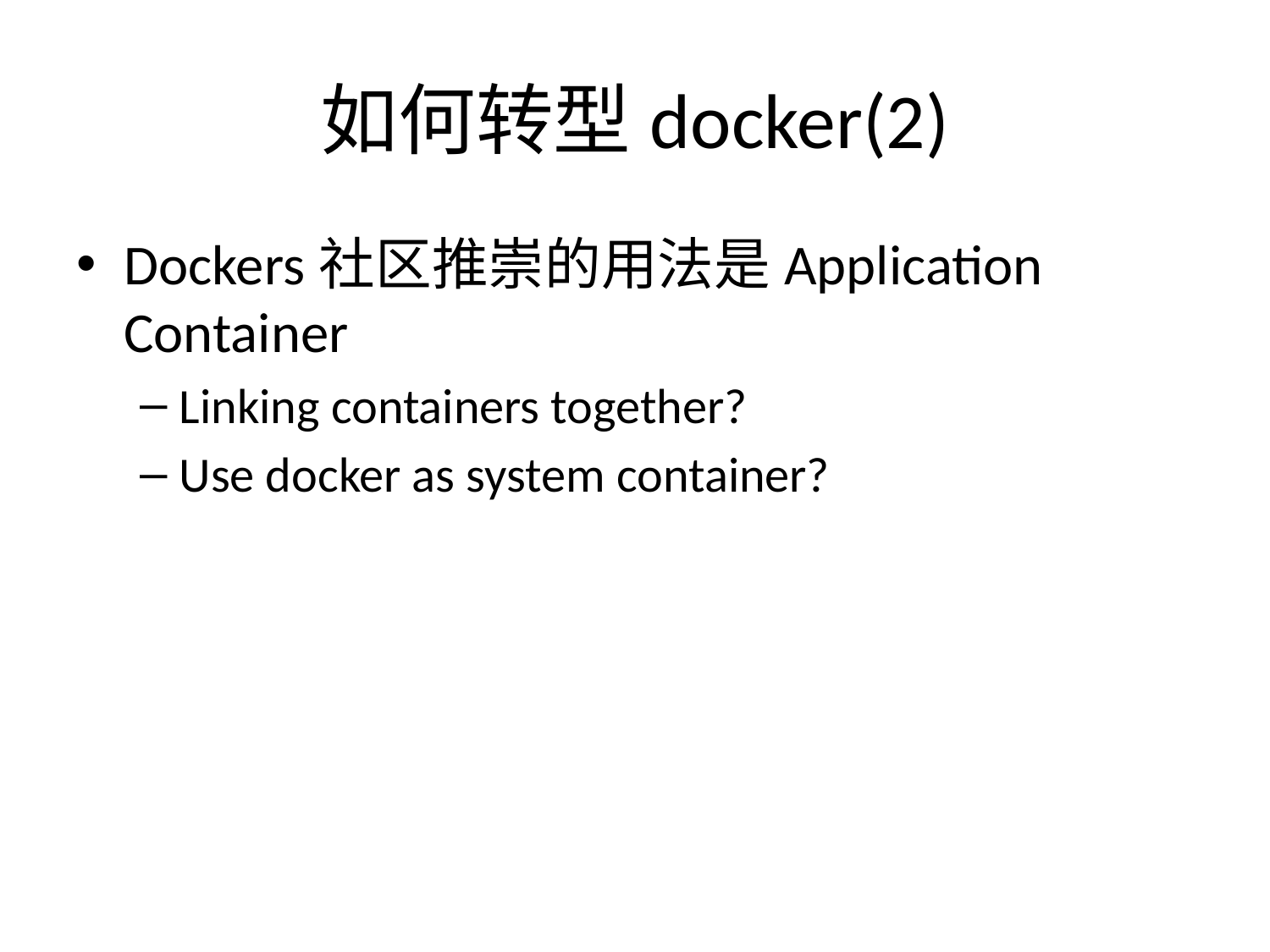

# 如何转型docker(2)
Dockers社区推崇的用法是Application Container
Linking containers together?
Use docker as system container?